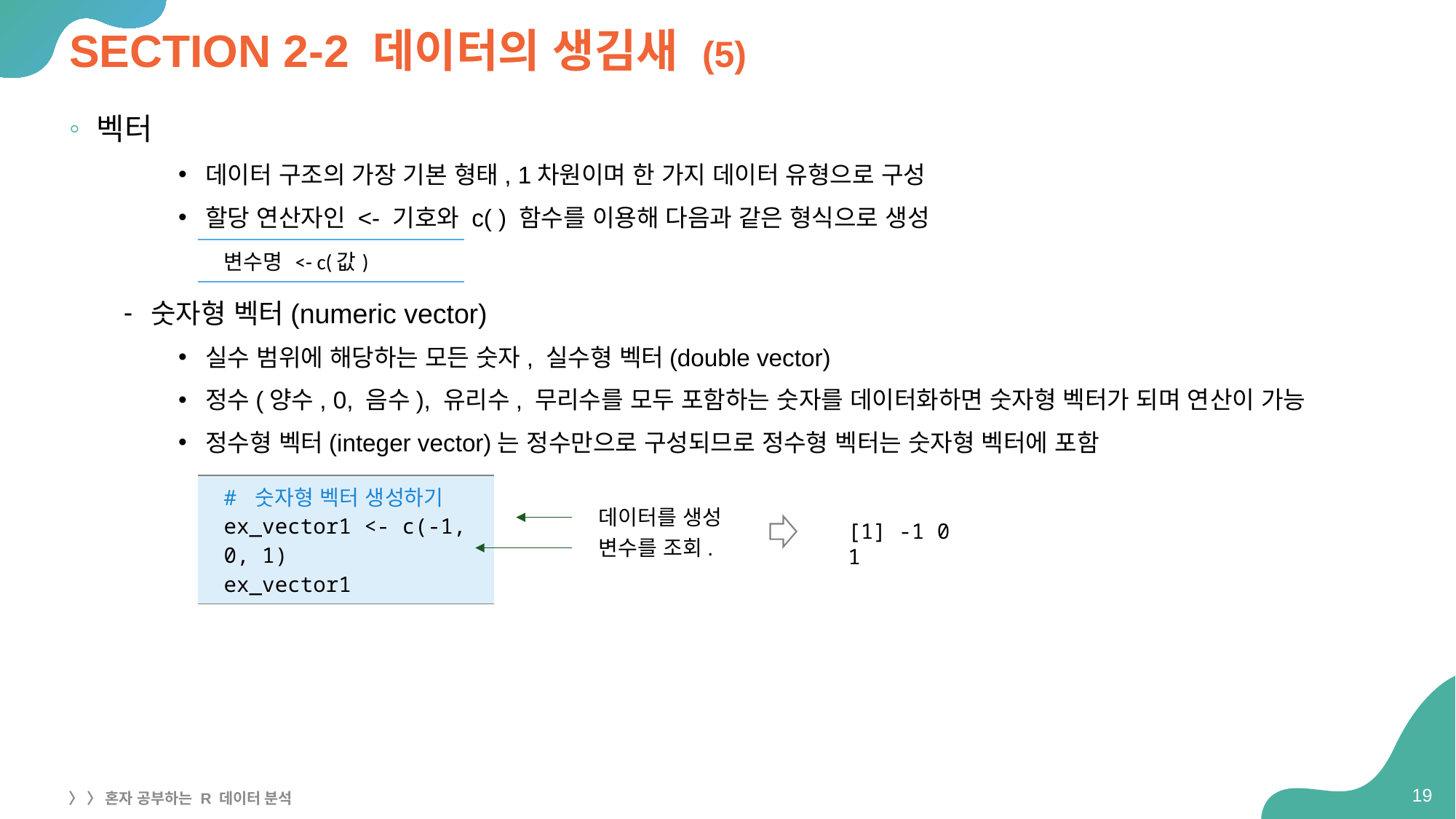

# SECTION 2-2 데이터의 생김새 (5)
벡터
데이터 구조의 가장 기본 형태, 1차원이며 한 가지 데이터 유형으로 구성
할당 연산자인 <- 기호와 c( ) 함수를 이용해 다음과 같은 형식으로 생성

숫자형 벡터(numeric vector)
실수 범위에 해당하는 모든 숫자, 실수형 벡터(double vector)
정수(양수, 0, 음수), 유리수, 무리수를 모두 포함하는 숫자를 데이터화하면 숫자형 벡터가 되며 연산이 가능
정수형 벡터(integer vector)는 정수만으로 구성되므로 정수형 벡터는 숫자형 벡터에 포함
| 변수명 <- c(값) |
| --- |
| # 숫자형 벡터 생성하기 ex\_vector1 <- c(-1, 0, 1) ex\_vector1 |
| --- |
데이터를 생성
[1] -1 0 1

변수를 조회.
19
〉 〉 혼자 공부하는 R 데이터 분석